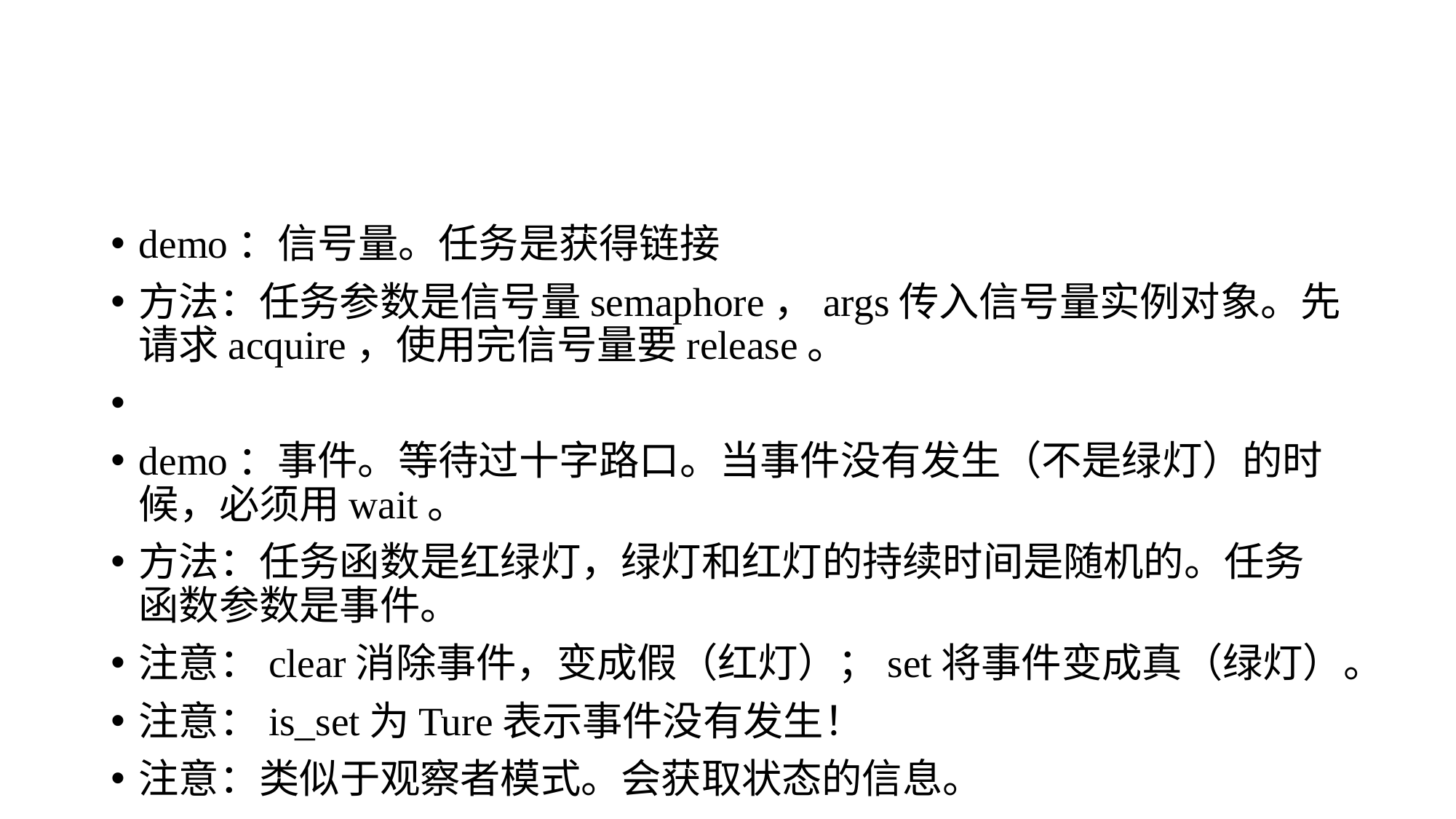

#
demo：信号量。任务是获得链接
方法：任务参数是信号量semaphore，args传入信号量实例对象。先请求acquire，使用完信号量要release。

demo：事件。等待过十字路口。当事件没有发生（不是绿灯）的时候，必须用wait。
方法：任务函数是红绿灯，绿灯和红灯的持续时间是随机的。任务函数参数是事件。
注意：clear消除事件，变成假（红灯）；set将事件变成真（绿灯）。
注意：is_set为Ture表示事件没有发生！
注意：类似于观察者模式。会获取状态的信息。